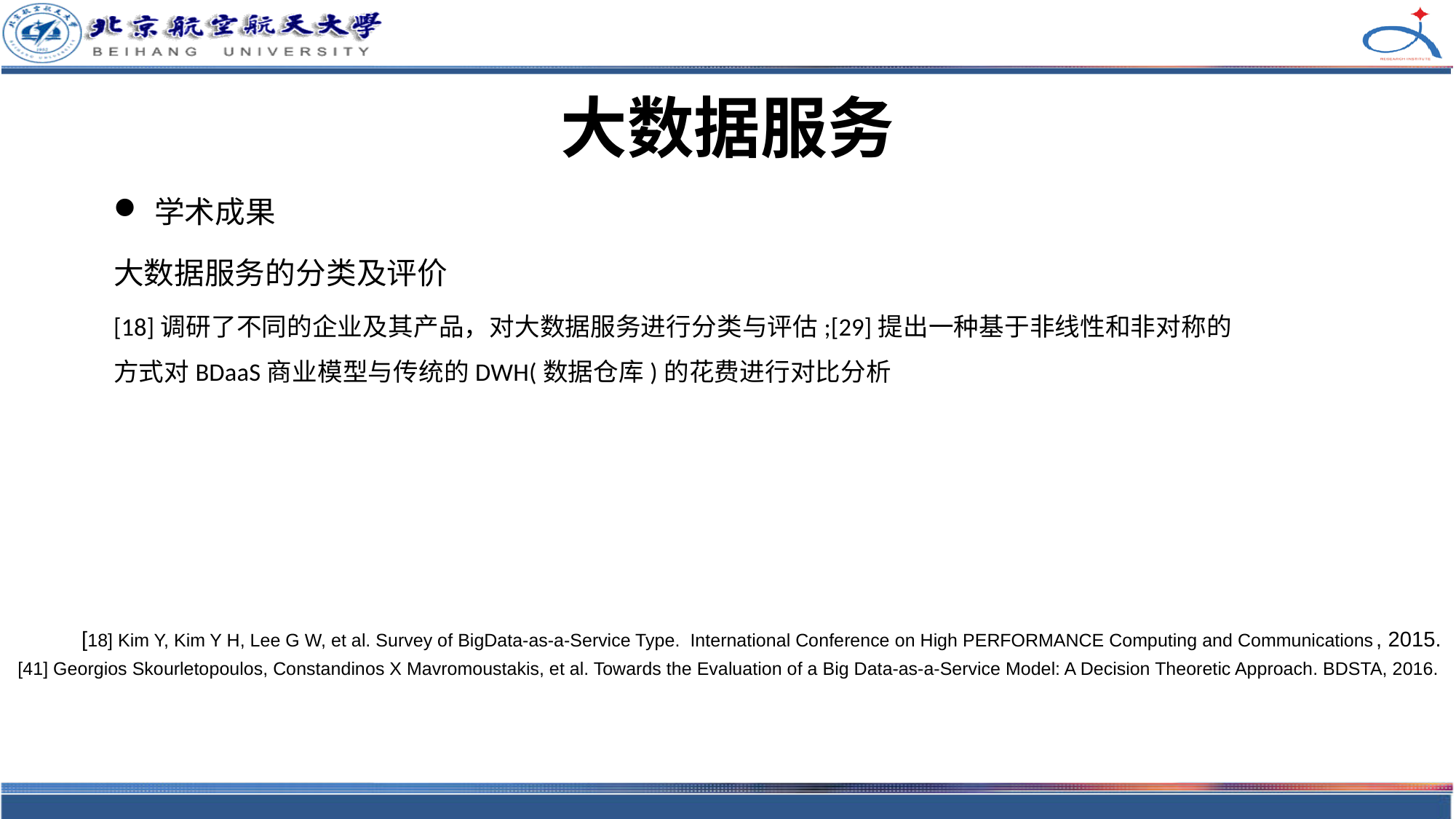

# 大数据服务
学术成果
大数据服务的分类及评价
[18]调研了不同的企业及其产品，对大数据服务进行分类与评估;[29]提出一种基于非线性和非对称的方式对BDaaS商业模型与传统的DWH(数据仓库)的花费进行对比分析

[18] Kim Y, Kim Y H, Lee G W, et al. Survey of BigData-as-a-Service Type.  International Conference on High PERFORMANCE Computing and Communications, 2015.
[41] Georgios Skourletopoulos, Constandinos X Mavromoustakis, et al. Towards the Evaluation of a Big Data-as-a-Service Model: A Decision Theoretic Approach. BDSTA, 2016.